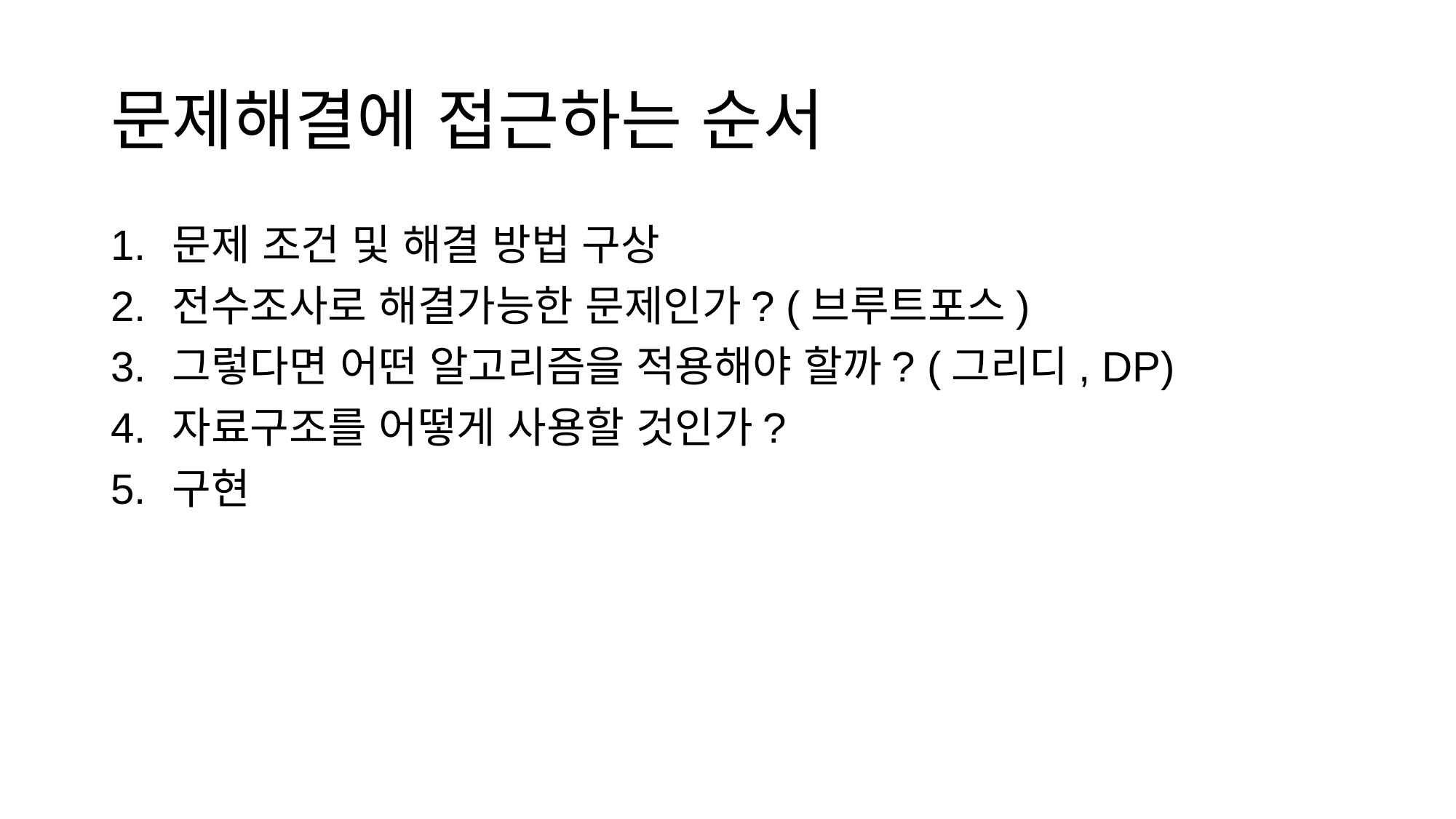

# 문제해결에 접근하는 순서
문제 조건 및 해결 방법 구상
전수조사로 해결가능한 문제인가? (브루트포스)
그렇다면 어떤 알고리즘을 적용해야 할까? (그리디, DP)
자료구조를 어떻게 사용할 것인가?
구현